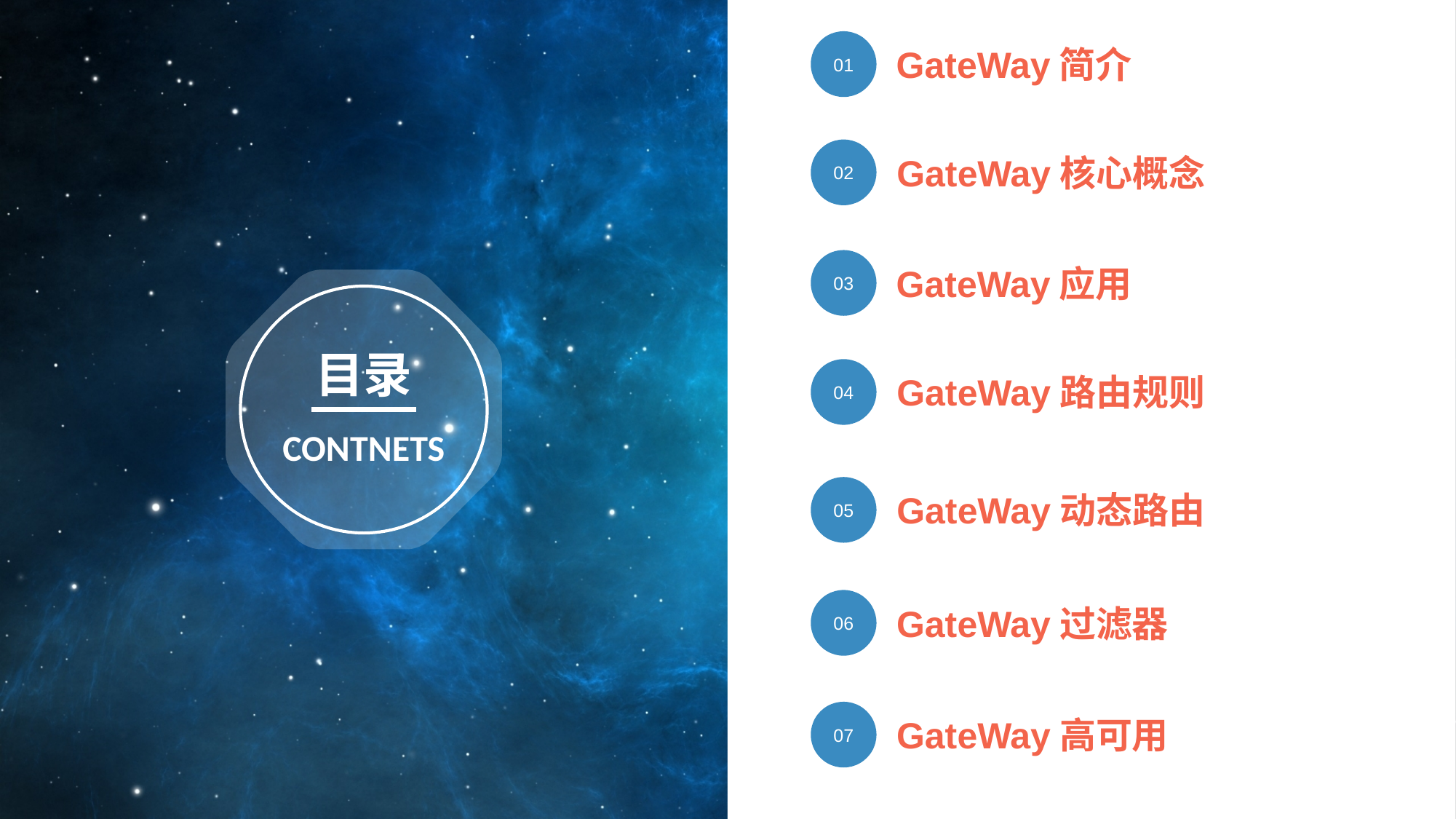

01
GateWay简介
02
GateWay核心概念
03
GateWay应用

目录
04
GateWay路由规则
CONTNETS

05
GateWay动态路由
06
GateWay过滤器

07
GateWay高可用